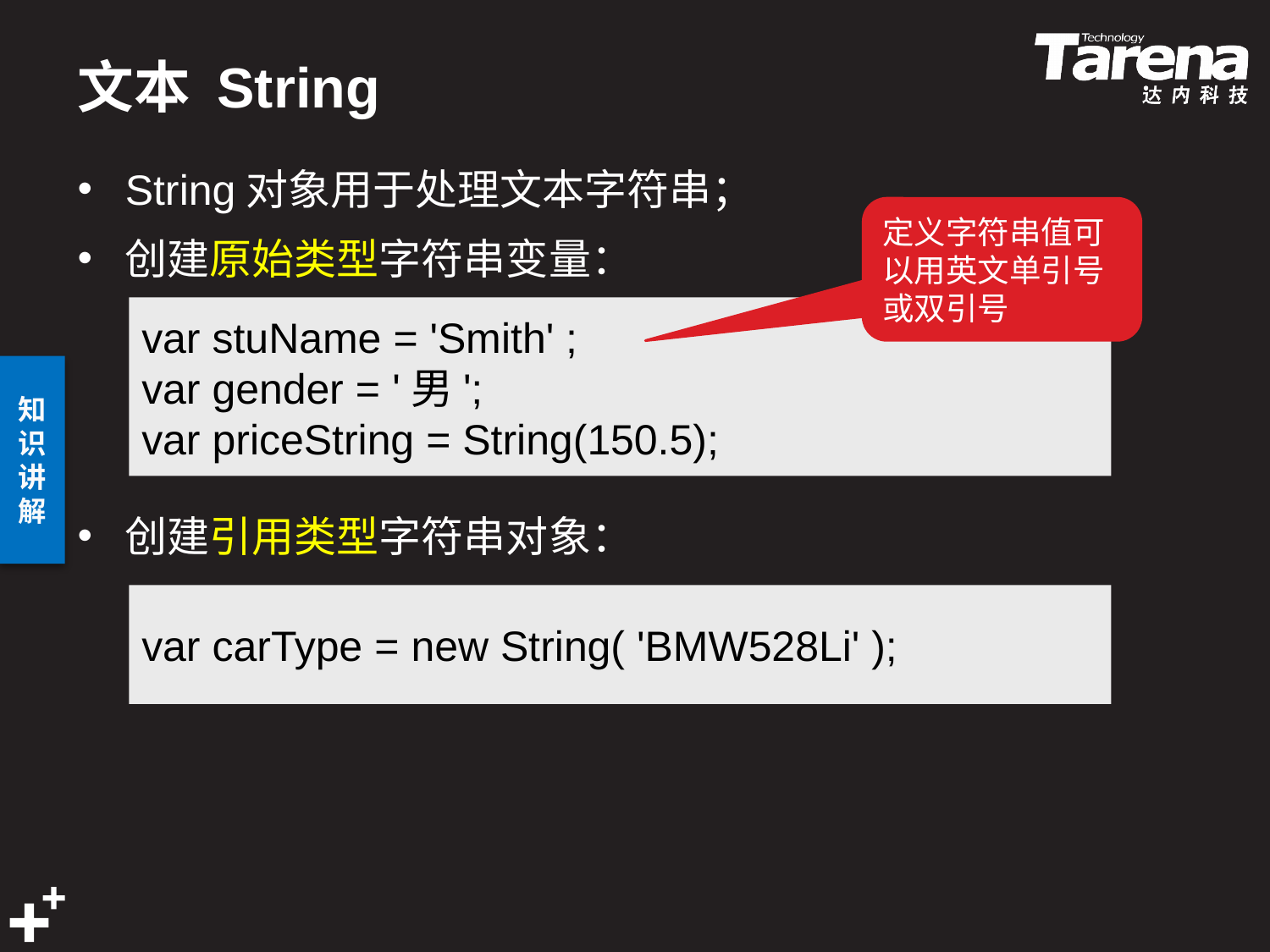

# 文本 String
String对象用于处理文本字符串；
创建原始类型字符串变量：

创建引用类型字符串对象：

定义字符串值可以用英文单引号或双引号
var stuName = 'Smith' ;
var gender = '男';
var priceString = String(150.5);
var carType = new String( 'BMW528Li' );